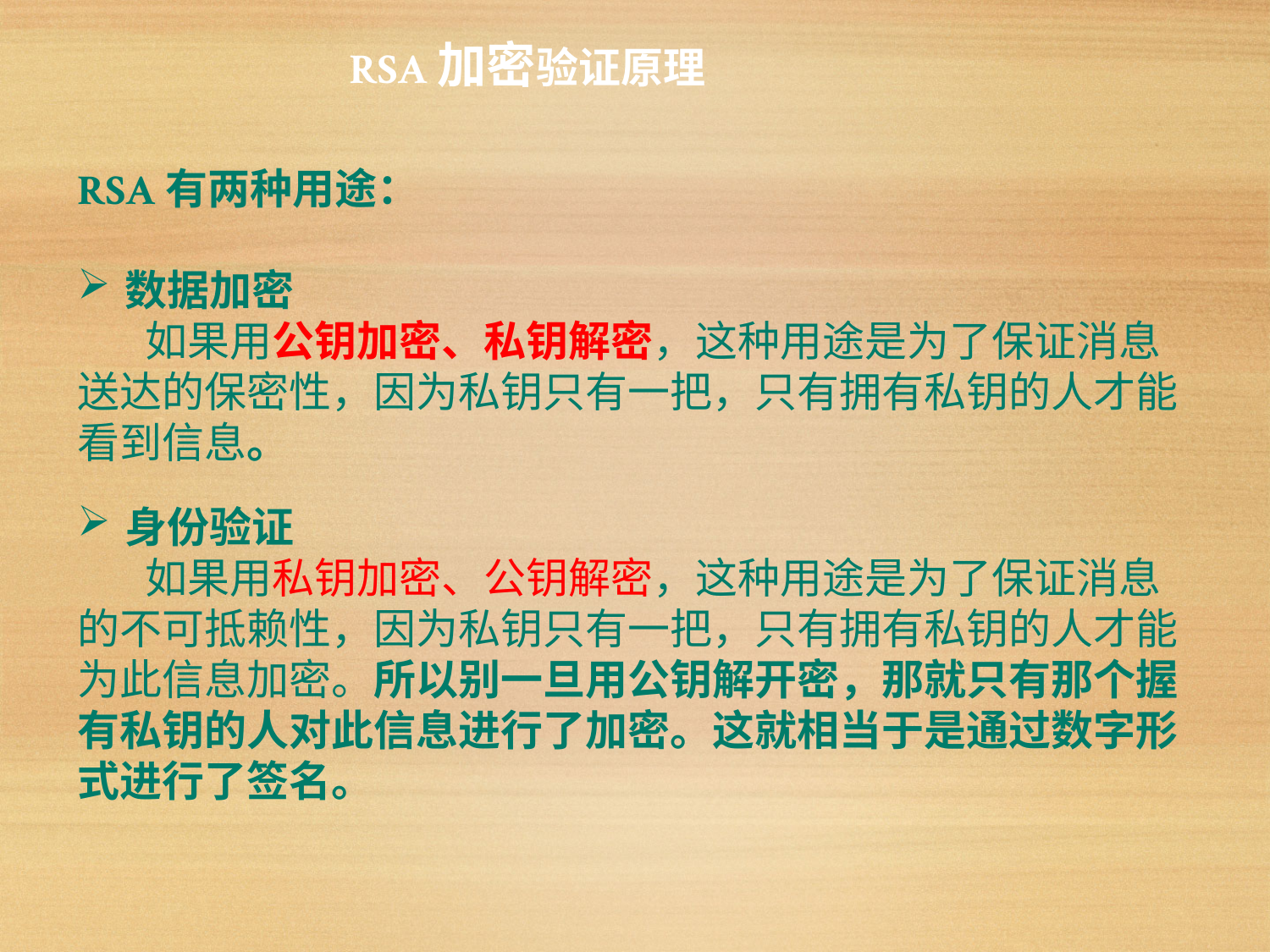

RSA加密验证原理
RSA有两种用途：

数据加密
      如果用公钥加密、私钥解密，这种用途是为了保证消息送达的保密性，因为私钥只有一把，只有拥有私钥的人才能看到信息。

身份验证
      如果用私钥加密、公钥解密，这种用途是为了保证消息的不可抵赖性，因为私钥只有一把，只有拥有私钥的人才能为此信息加密。所以别一旦用公钥解开密，那就只有那个握有私钥的人对此信息进行了加密。这就相当于是通过数字形式进行了签名。